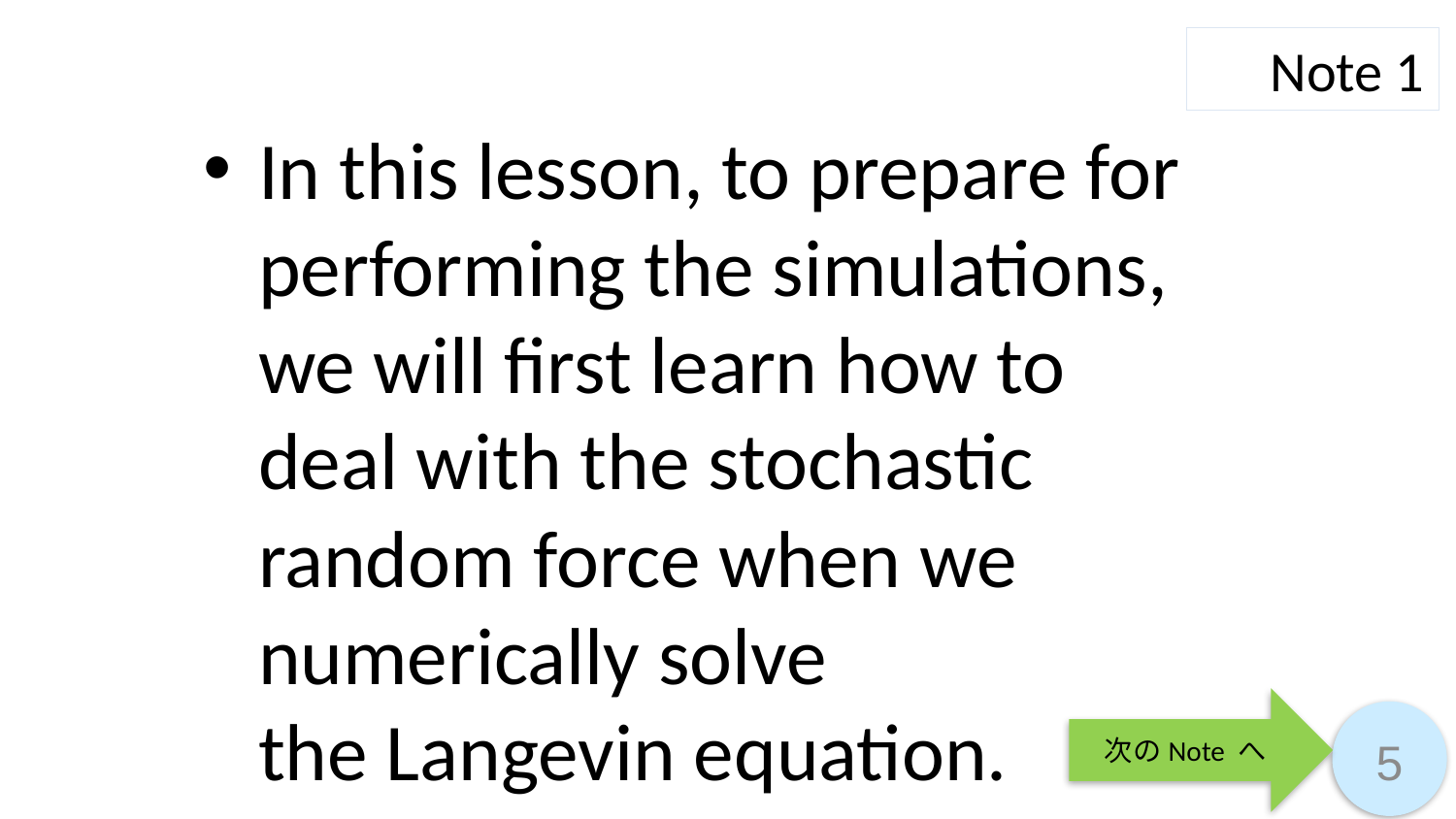

Note 1
In this lesson, to prepare for performing the simulations, we will first learn how to deal with the stochastic random force when we numerically solve
the Langevin equation.
次のNote へ
5